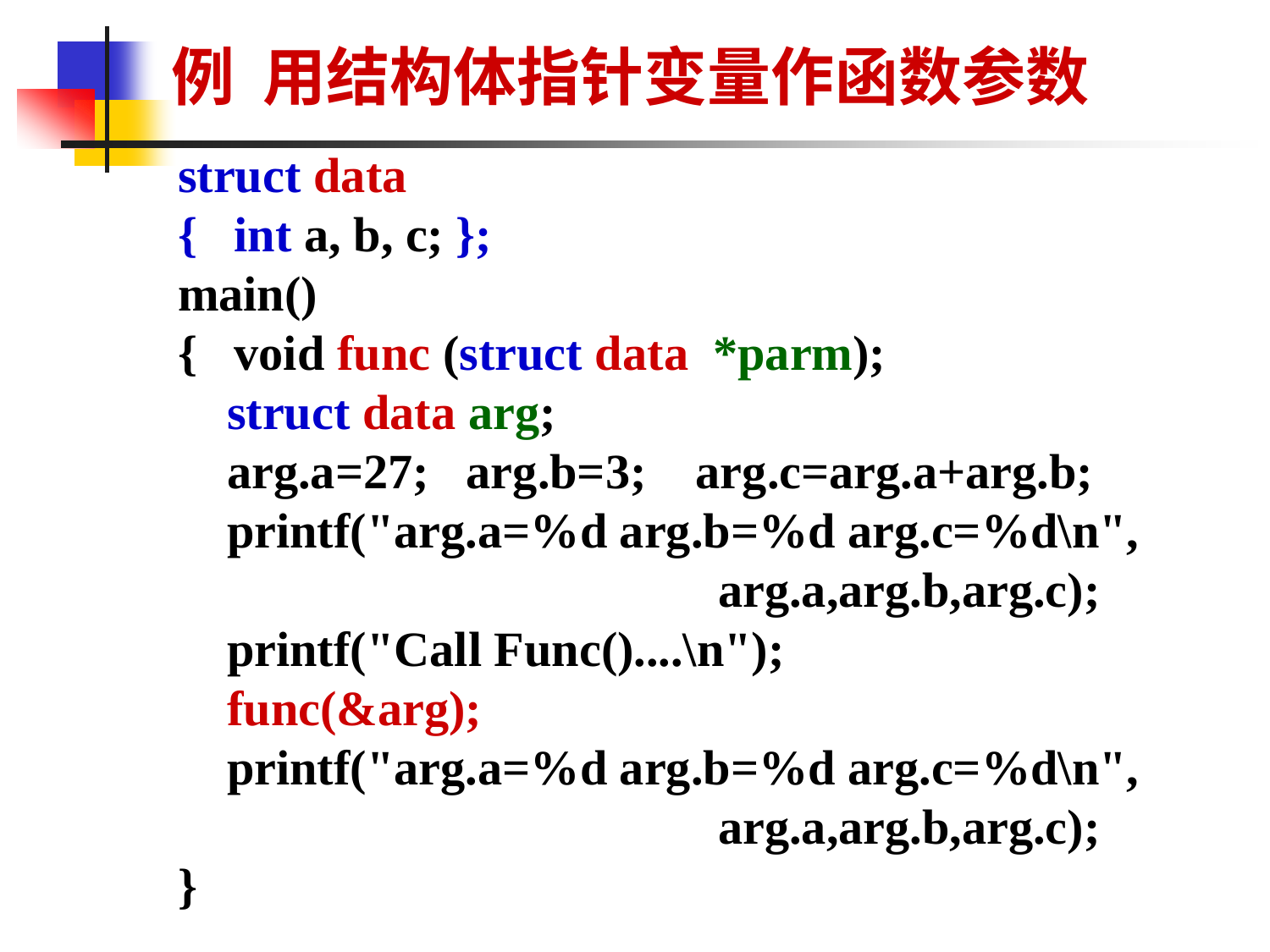

例  用结构体指针变量作函数参数
struct data
{   int a, b, c; };
main()
{   void func (struct data  *parm);
    struct data arg;
    arg.a=27;   arg.b=3;    arg.c=arg.a+arg.b;
    printf("arg.a=%d arg.b=%d arg.c=%d\n",
                                            arg.a,arg.b,arg.c);
    printf("Call Func()....\n");
    func(&arg);
    printf("arg.a=%d arg.b=%d arg.c=%d\n",
                                            arg.a,arg.b,arg.c);
}